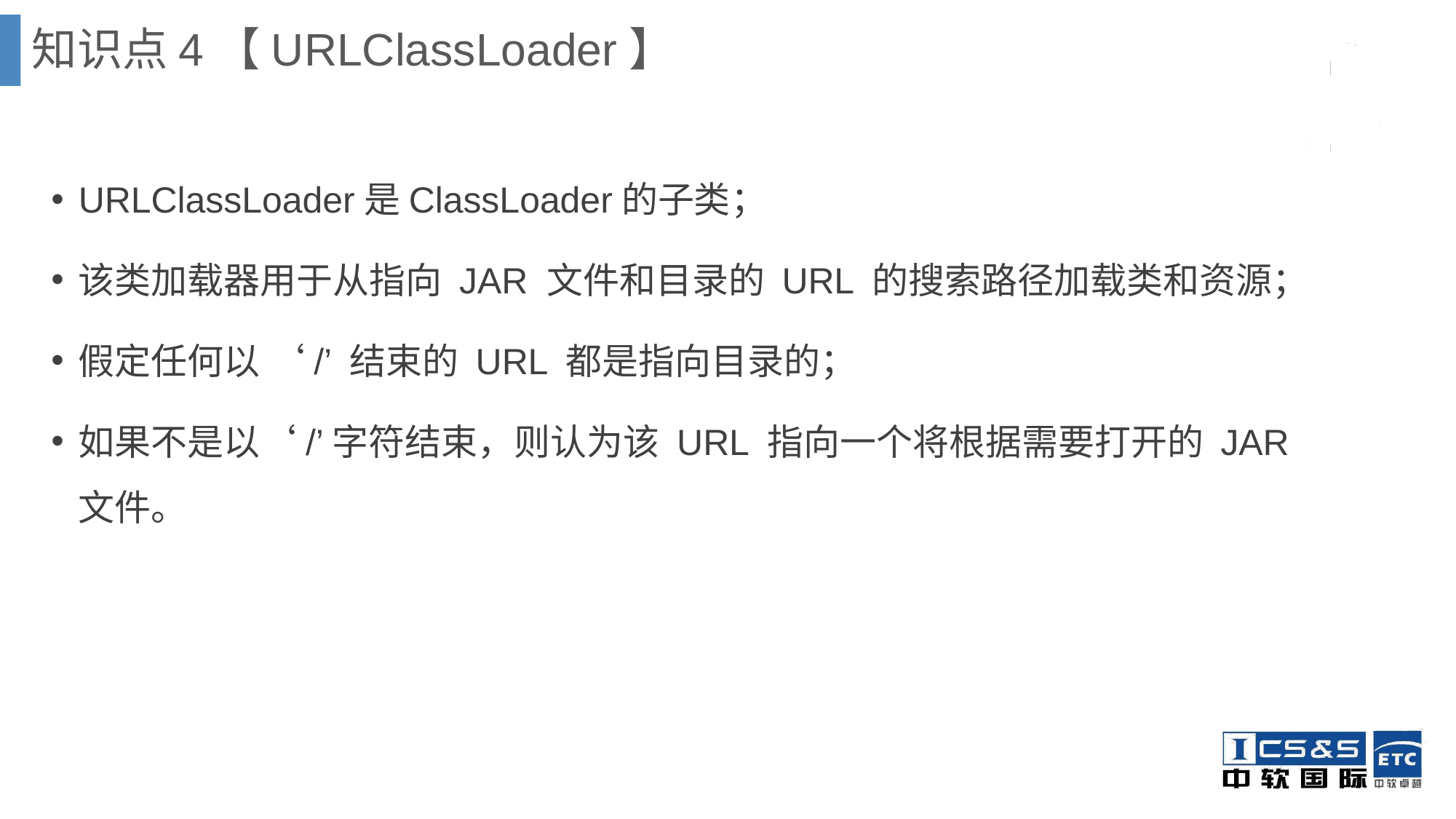

知识点4【URLClassLoader】
URLClassLoader是ClassLoader的子类；
该类加载器用于从指向 JAR 文件和目录的 URL 的搜索路径加载类和资源；
假定任何以 ‘/’ 结束的 URL 都是指向目录的；
如果不是以‘/’字符结束，则认为该 URL 指向一个将根据需要打开的 JAR 文件。